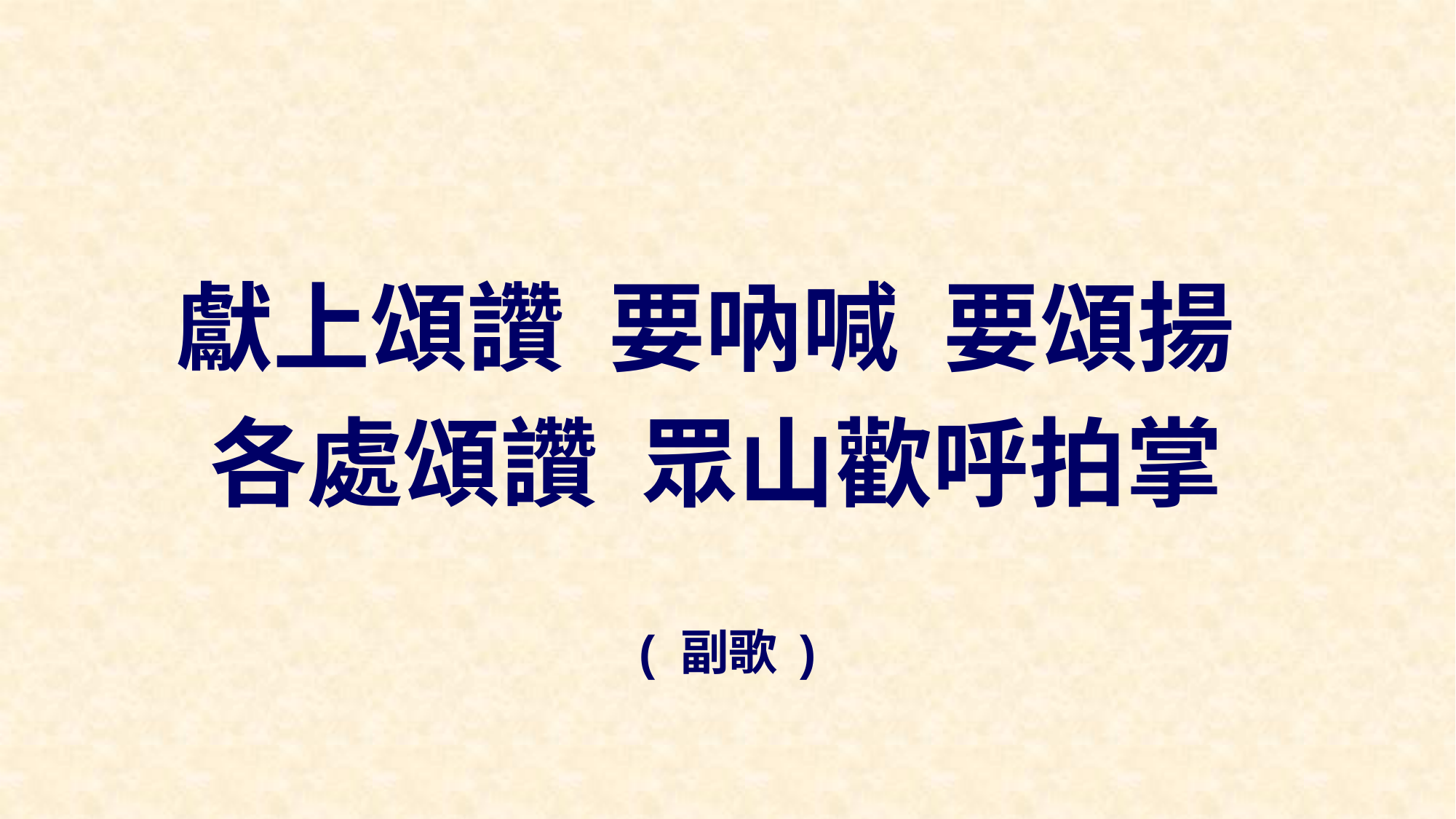

獻上頌讚  要吶喊  要頌揚
各處頌讚  眾山歡呼拍掌
( 副歌 )